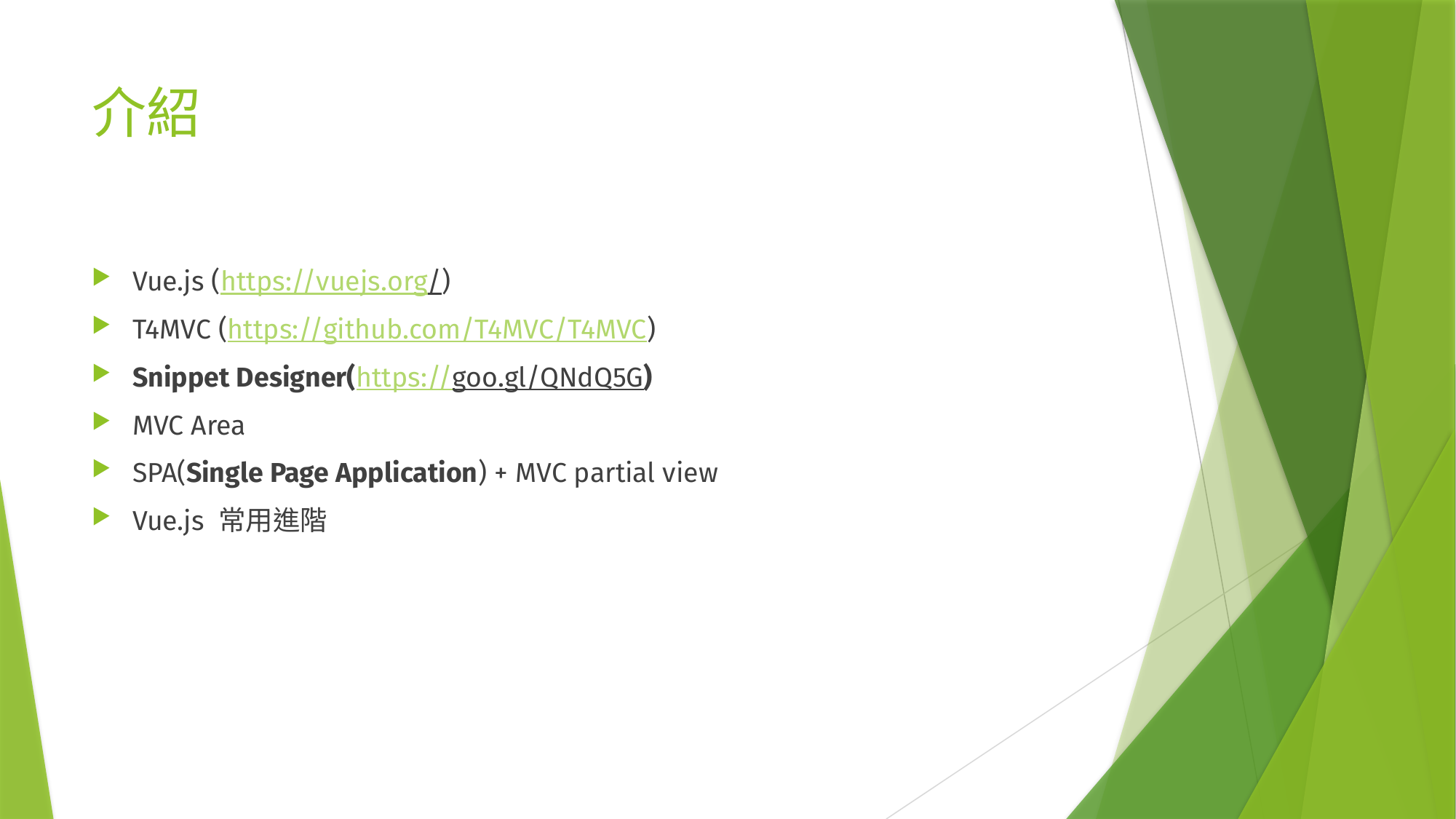

# 介紹
Vue.js (https://vuejs.org/)
T4MVC (https://github.com/T4MVC/T4MVC)
Snippet Designer(https://goo.gl/QNdQ5G)
MVC Area
SPA(Single Page Application) + MVC partial view
Vue.js 常用進階